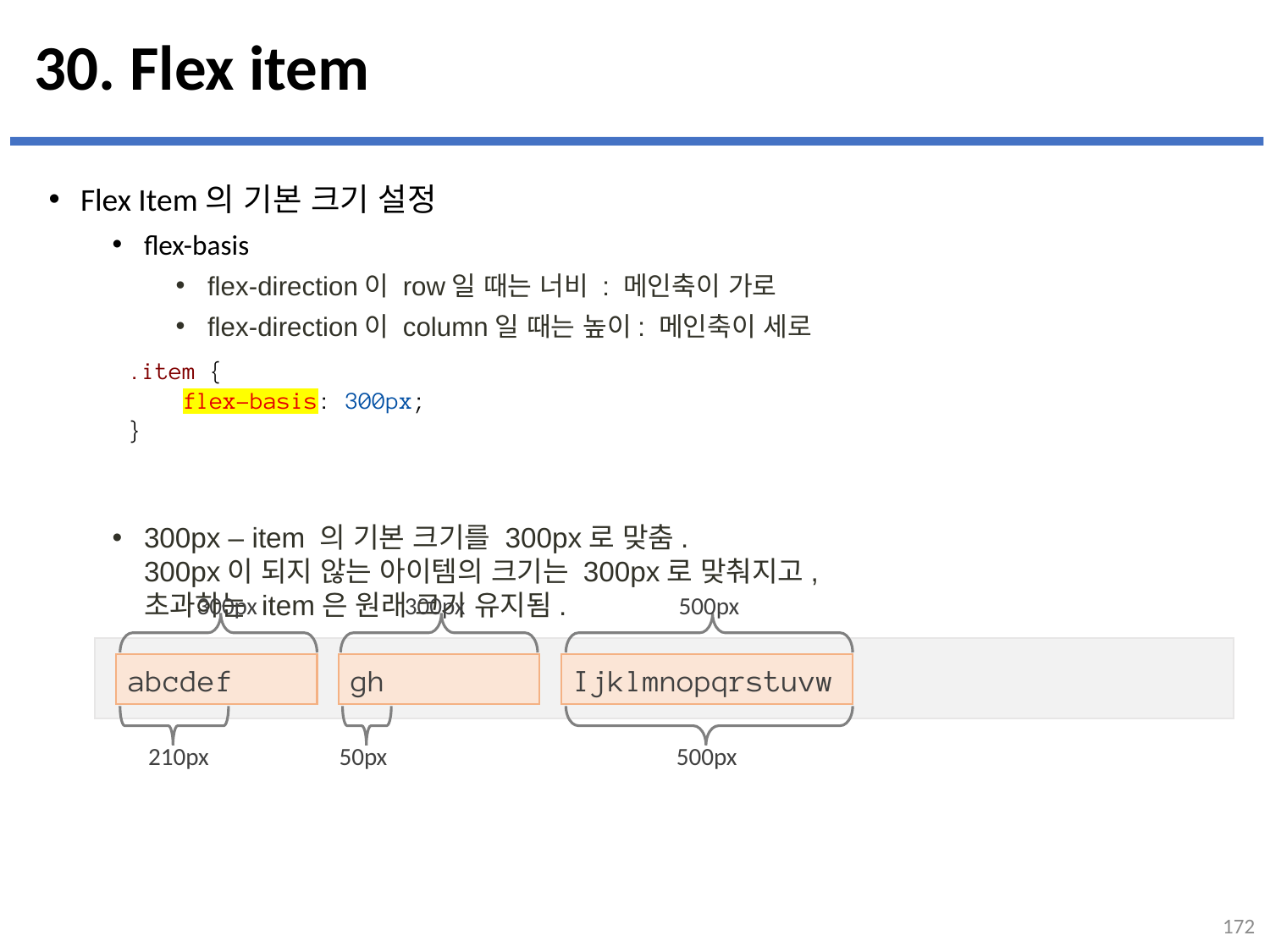

# 30. Flex item
Flex Item의 기본 크기 설정
flex-basis
flex-direction이 row일 때는 너비 : 메인축이 가로
flex-direction이 column일 때는 높이: 메인축이 세로

300px – item 의 기본 크기를 300px로 맞춤.
300px이 되지 않는 아이템의 크기는 300px로 맞춰지고,
초과하는 item은 원래 크기 유지됨.
.item {
    flex-basis: 300px;
}

300px
300px
500px

abcdef
gh
Ijklmnopqrstuvw

210px
50px
500px
172